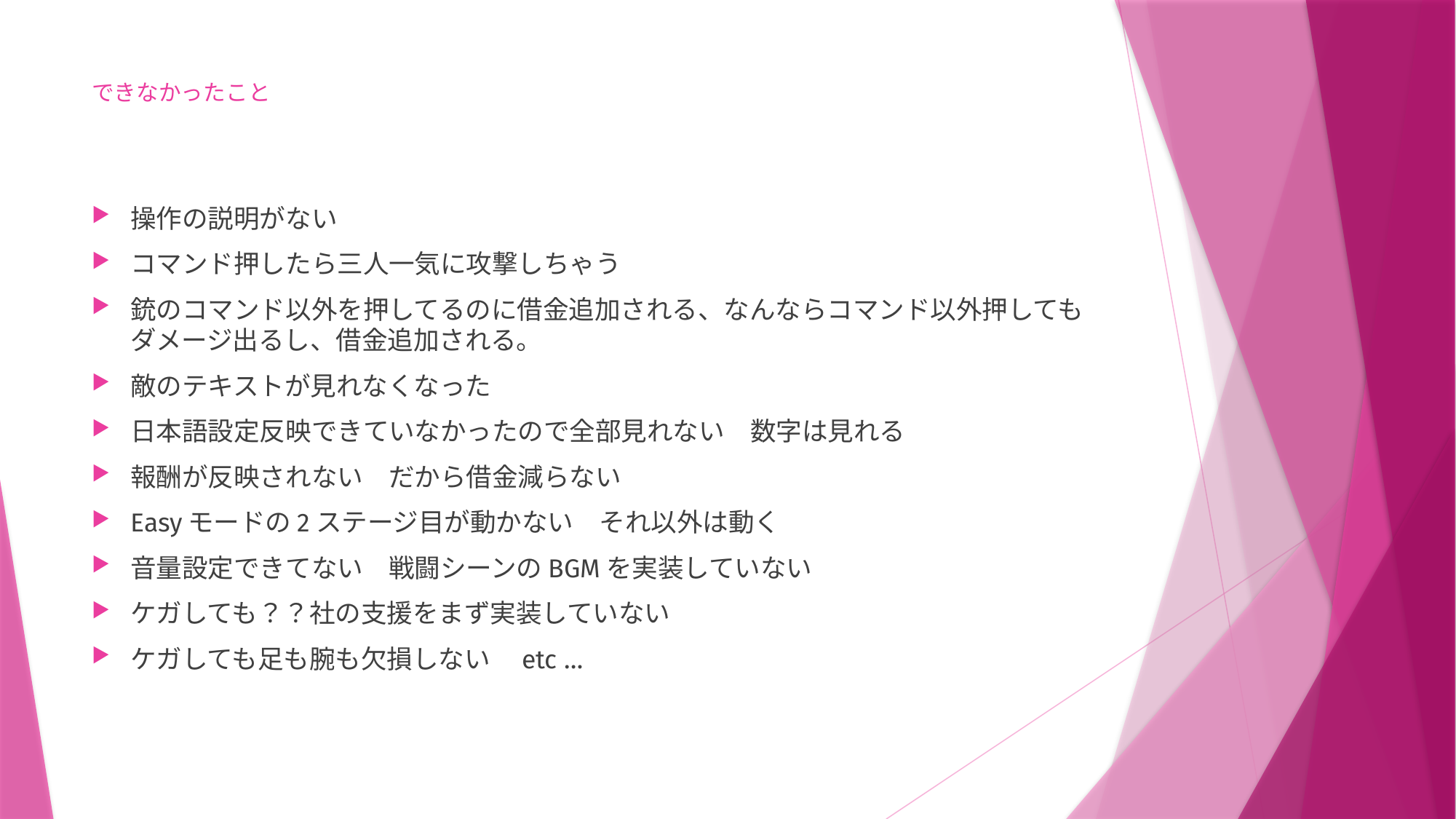

# できなかったこと
操作の説明がない
コマンド押したら三人一気に攻撃しちゃう
銃のコマンド以外を押してるのに借金追加される、なんならコマンド以外押してもダメージ出るし、借金追加される。
敵のテキストが見れなくなった
日本語設定反映できていなかったので全部見れない　数字は見れる
報酬が反映されない　だから借金減らない
Easyモードの2ステージ目が動かない　それ以外は動く
音量設定できてない　戦闘シーンのBGMを実装していない
ケガしても？？社の支援をまず実装していない
ケガしても足も腕も欠損しない　etc …